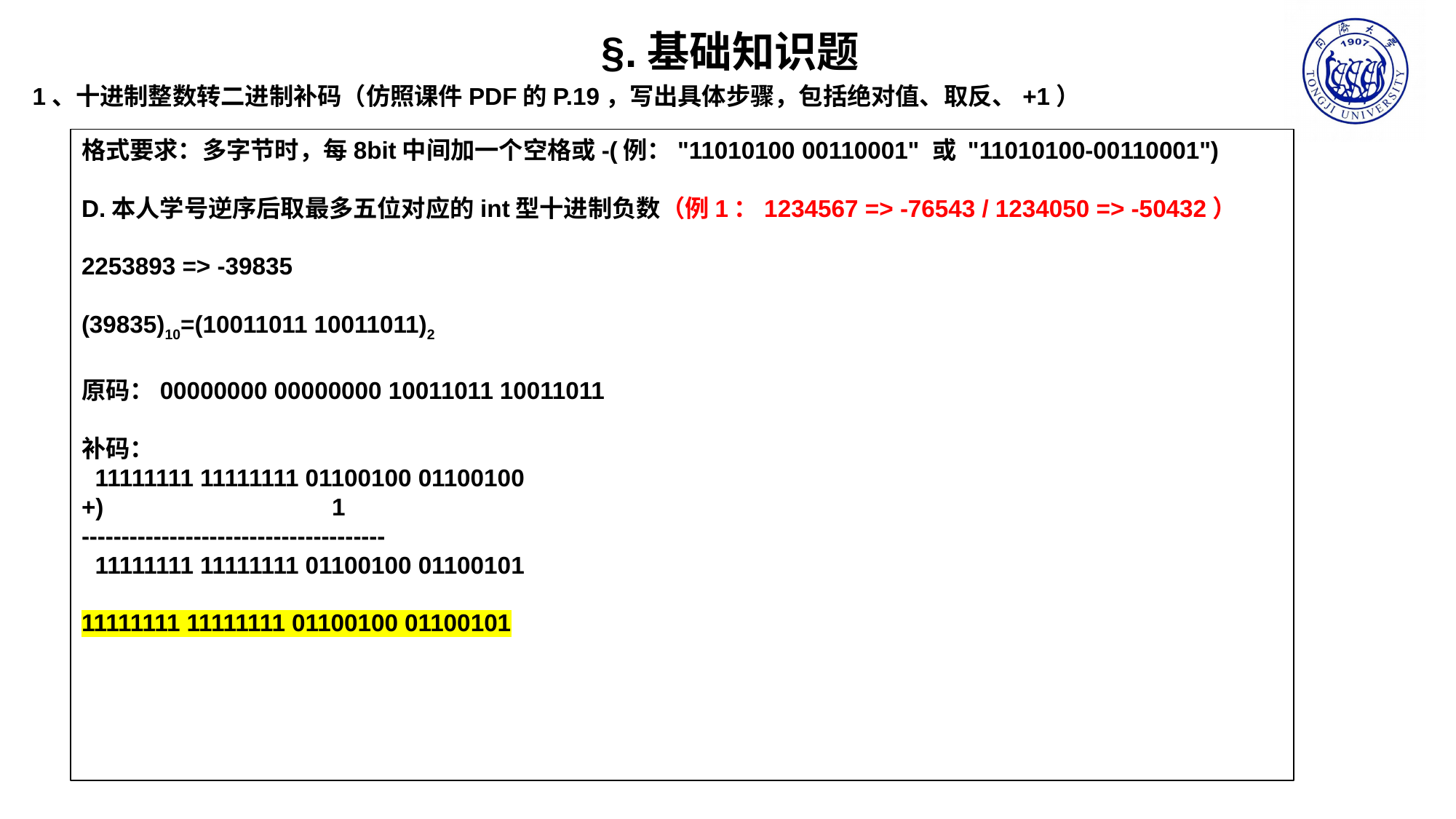

§.基础知识题
1、十进制整数转二进制补码（仿照课件PDF的P.19，写出具体步骤，包括绝对值、取反、+1）
格式要求：多字节时，每8bit中间加一个空格或-(例："11010100 00110001" 或 "11010100-00110001")

D.本人学号逆序后取最多五位对应的int型十进制负数（例1：1234567 => -76543 / 1234050 => -50432）

2253893 => -39835

(39835)10=(10011011 10011011)2

原码：00000000 00000000 10011011 10011011

补码：
  11111111 11111111 01100100 01100100
+)                                  1
--------------------------------------
  11111111 11111111 01100100 01100101

11111111 11111111 01100100 01100101